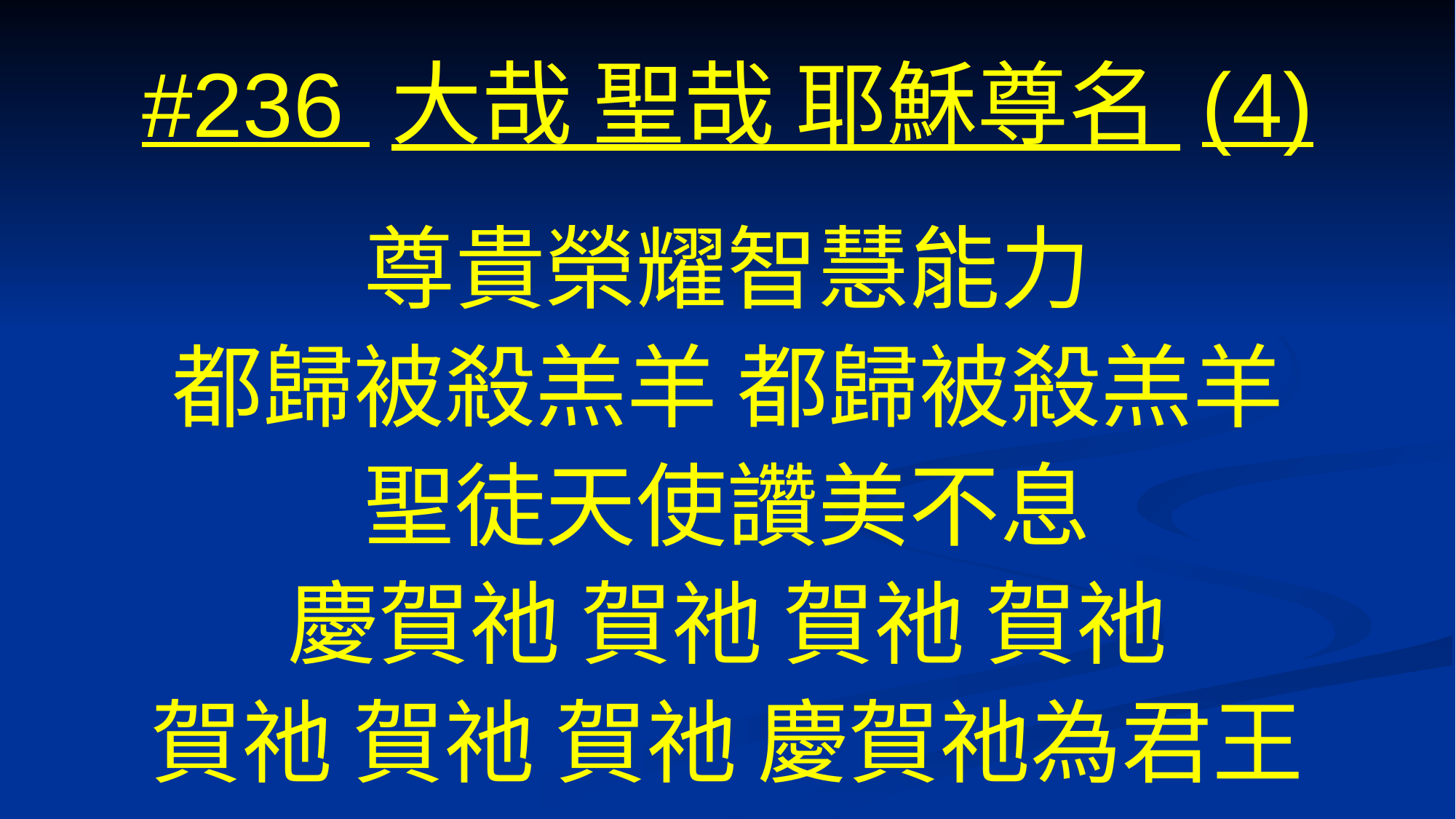

# #236 大哉 聖哉 耶穌尊名 (4)
尊貴榮耀智慧能力
都歸被殺羔羊 都歸被殺羔羊
聖徒天使讚美不息
慶賀祂 賀祂 賀祂 賀祂
賀祂 賀祂 賀祂 慶賀祂為君王